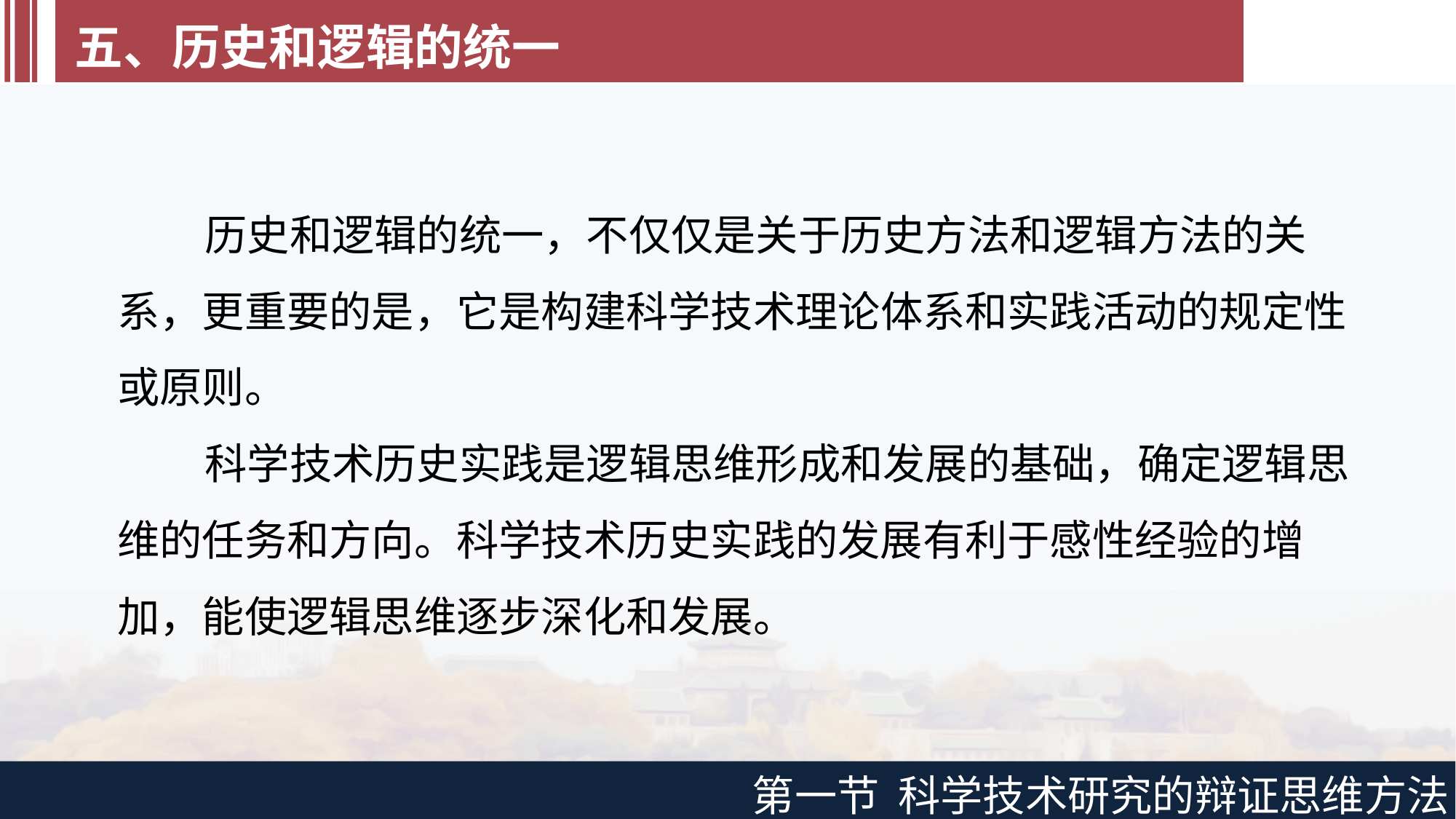

五、历史和逻辑的统一
历史和逻辑的统一，不仅仅是关于历史方法和逻辑方法的关系，更重要的是，它是构建科学技术理论体系和实践活动的规定性或原则。
科学技术历史实践是逻辑思维形成和发展的基础，确定逻辑思维的任务和方向。科学技术历史实践的发展有利于感性经验的增加，能使逻辑思维逐步深化和发展。
第一节  科学技术研究的辩证思维方法